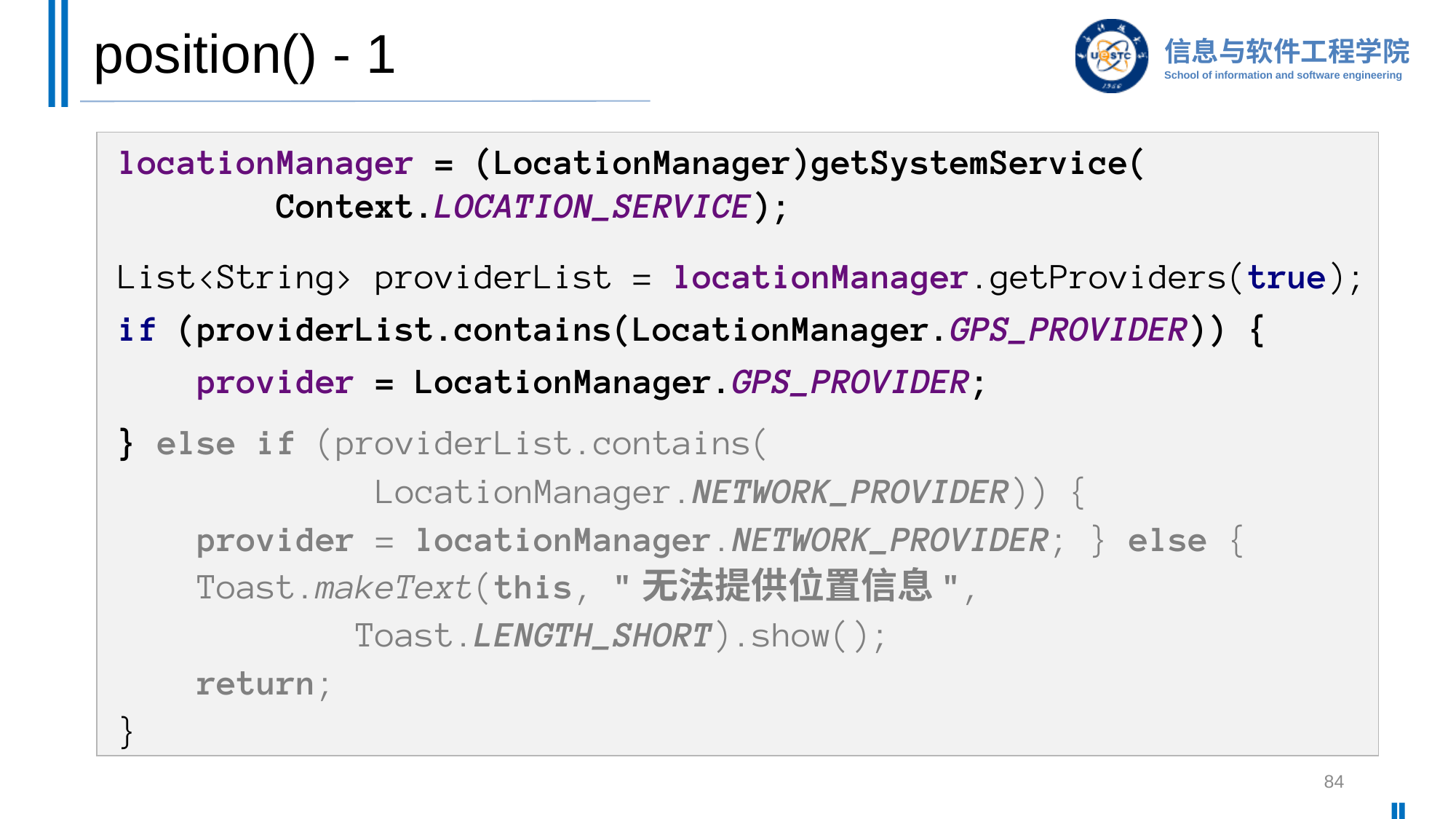

# position() - 1
locationManager = (LocationManager)getSystemService(
        Context.LOCATION_SERVICE);
List<String> providerList = locationManager.getProviders(true);
if (providerList.contains(LocationManager.GPS_PROVIDER)) {
    provider = LocationManager.GPS_PROVIDER;
} else if (providerList.contains(
             LocationManager.NETWORK_PROVIDER)) {
    provider = locationManager.NETWORK_PROVIDER; } else {
    Toast.makeText(this, "无法提供位置信息",
            Toast.LENGTH_SHORT).show();
    return;
}
84